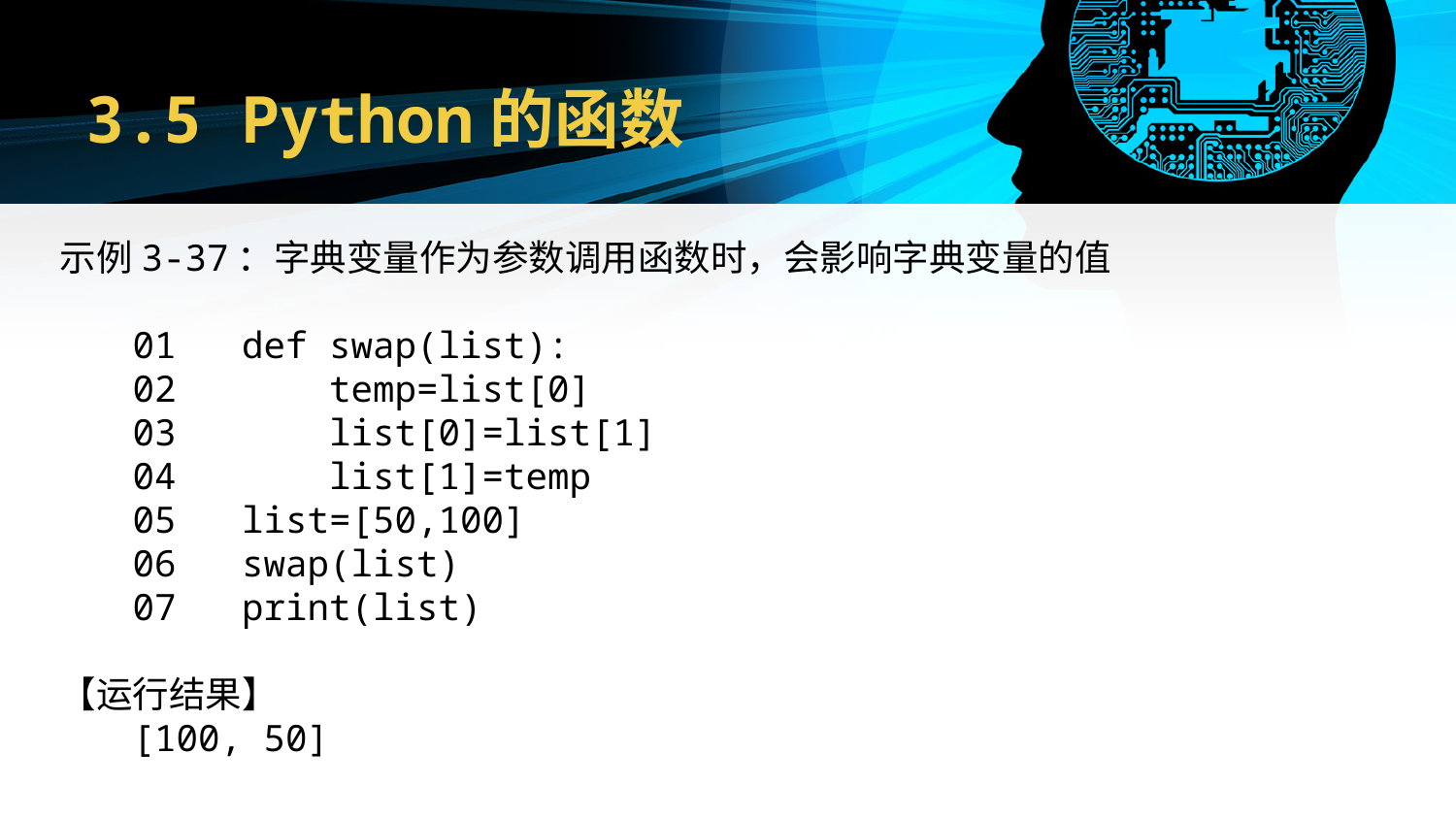

# 3.5 Python的函数
示例3-37：字典变量作为参数调用函数时，会影响字典变量的值

01   def swap(list):
02       temp=list[0]
03       list[0]=list[1]
04       list[1]=temp
05   list=[50,100]
06   swap(list)
07   print(list)

【运行结果】
[100, 50]